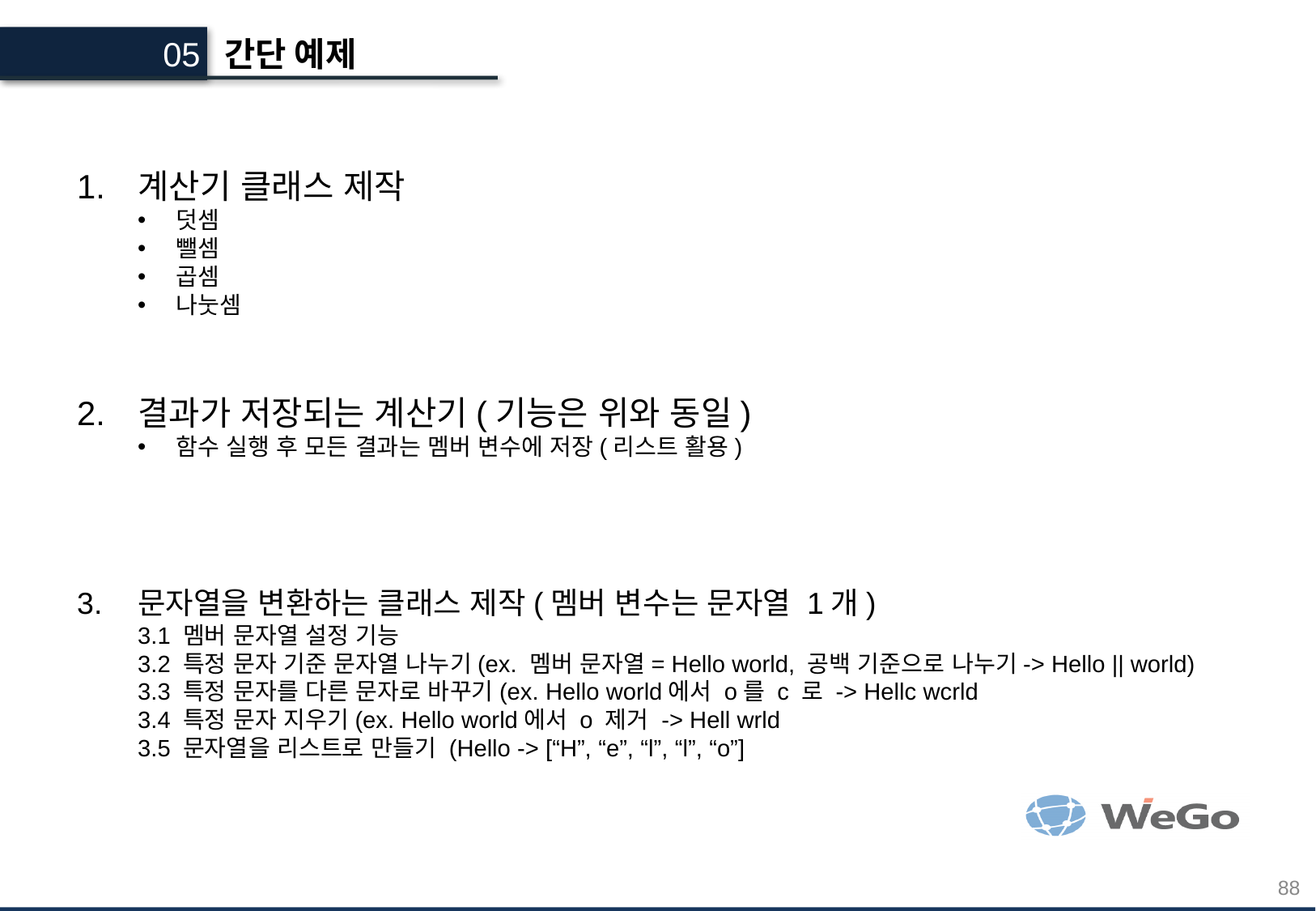

05
간단 예제
계산기 클래스 제작
덧셈
뺄셈
곱셈
나눗셈

결과가 저장되는 계산기(기능은 위와 동일)
함수 실행 후 모든 결과는 멤버 변수에 저장(리스트 활용)
문자열을 변환하는 클래스 제작(멤버 변수는 문자열 1개)
3.1 멤버 문자열 설정 기능
3.2 특정 문자 기준 문자열 나누기(ex. 멤버 문자열= Hello world, 공백 기준으로 나누기-> Hello || world)
3.3 특정 문자를 다른 문자로 바꾸기(ex. Hello world에서 o를 c 로 -> Hellc wcrld
3.4 특정 문자 지우기(ex. Hello world에서 o 제거 -> Hell wrld
3.5 문자열을 리스트로 만들기 (Hello -> [“H”, “e”, “l”, “l”, “o”]
88